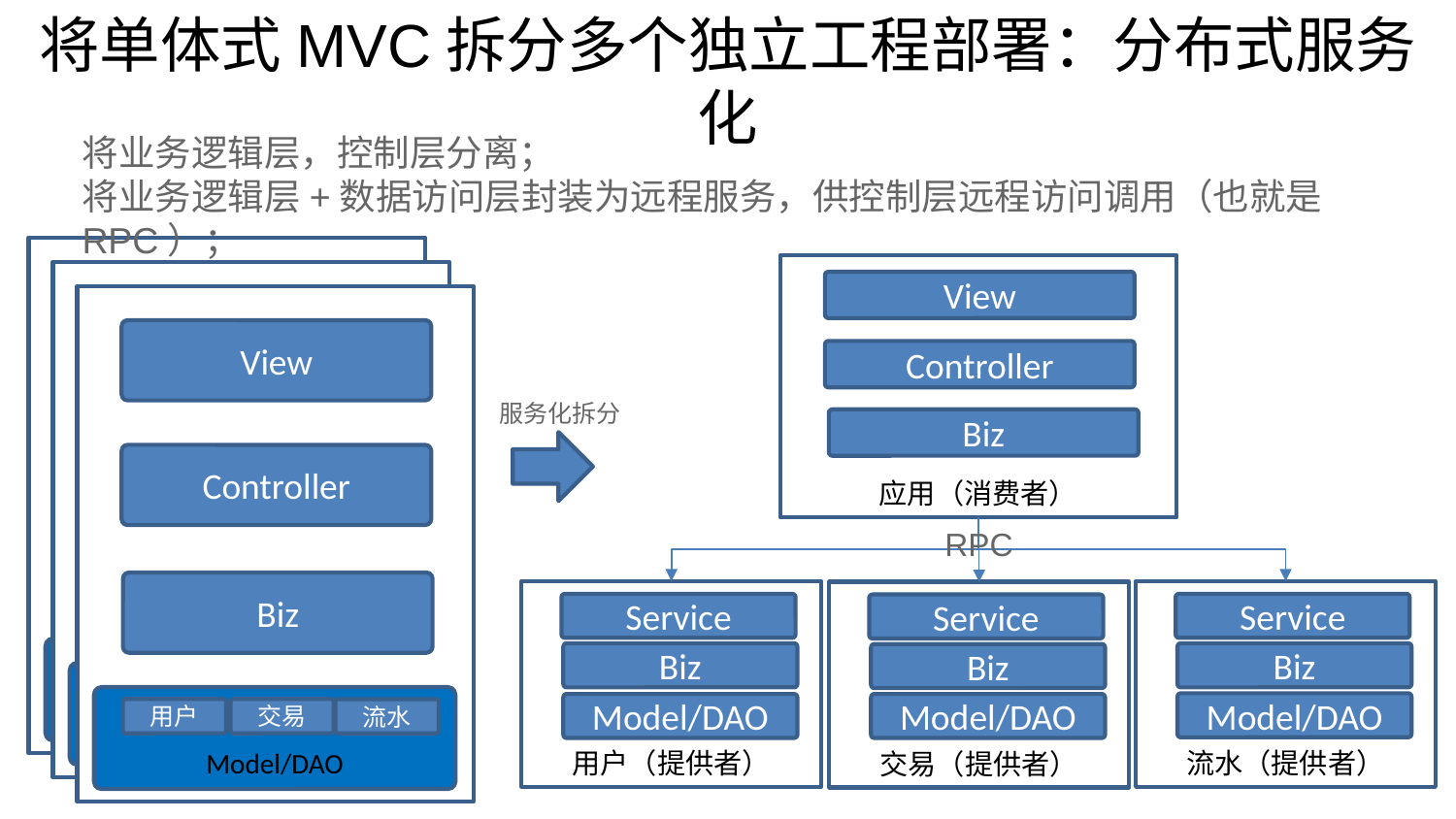

将单体式MVC拆分多个独立工程部署：分布式服务化
将业务逻辑层，控制层分离；
将业务逻辑层+数据访问层封装为远程服务，供控制层远程访问调用（也就是RPC）；

应用（消费者）

View
View

View
View
Controller
服务化拆分
Controller
Biz
Controller

Controller
RPC
Biz
Biz
Biz
用户（提供者）
流水（提供者）
交易（提供者）
Service
Service
Service
Model/DAO
Biz
Biz
Biz
用户
交易
流水
Model/DAO
用户
交易
流水
Model/DAO
Model/DAO
Model/DAO
Model/DAO
用户
交易
流水